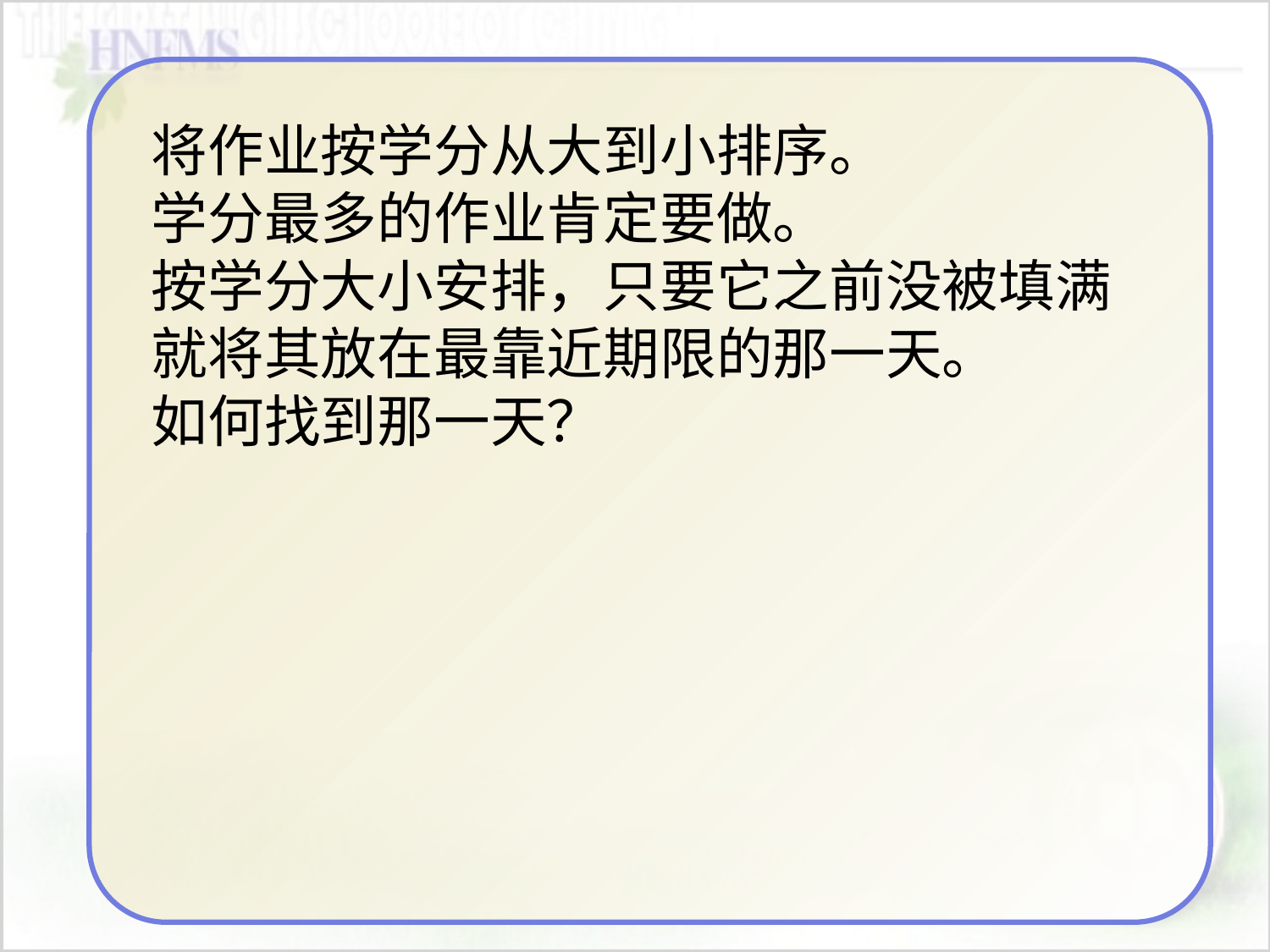

将作业按学分从大到小排序。
学分最多的作业肯定要做。
按学分大小安排，只要它之前没被填满就将其放在最靠近期限的那一天。
如何找到那一天？